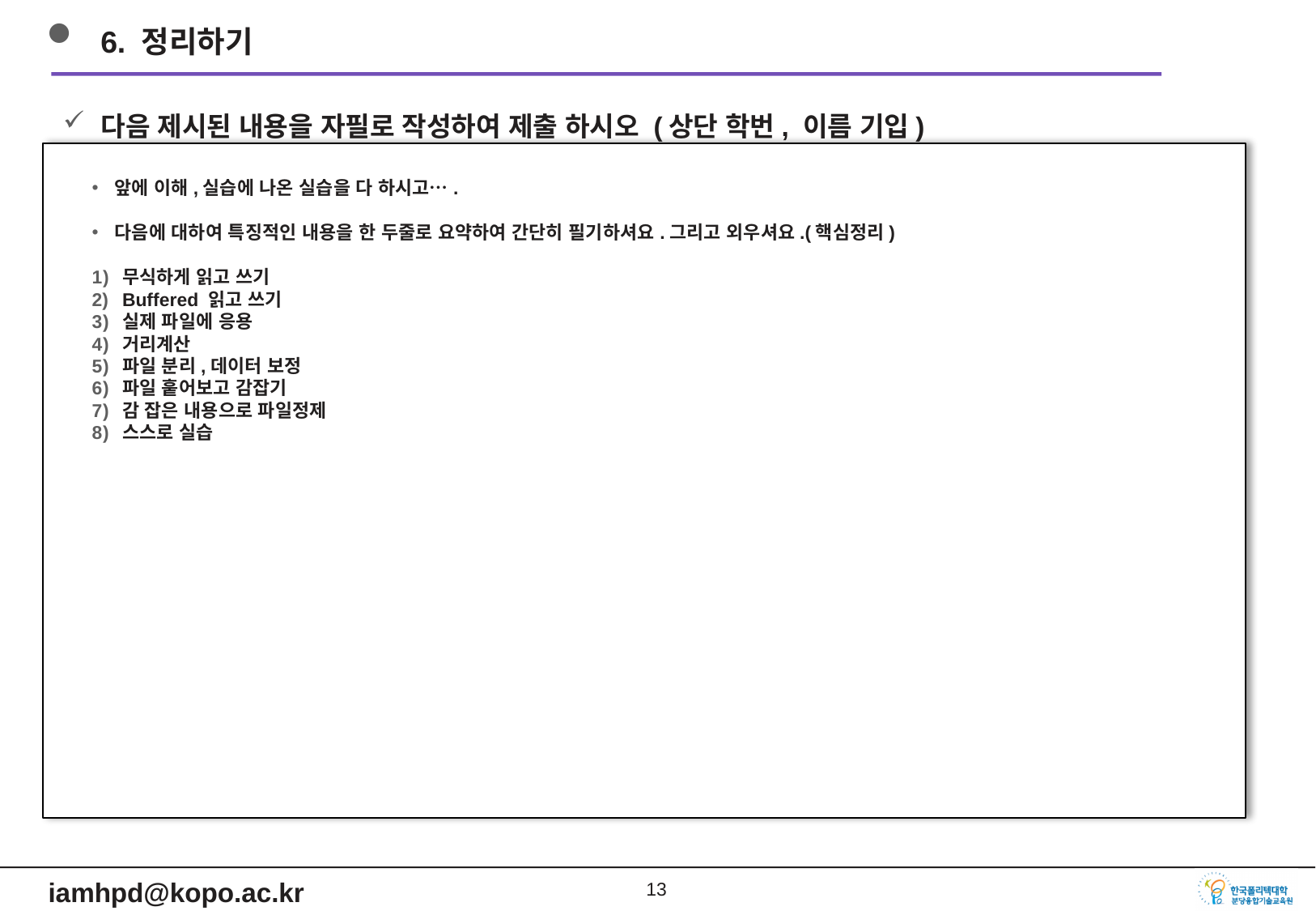

6. 정리하기
다음 제시된 내용을 자필로 작성하여 제출 하시오 (상단 학번, 이름 기입)

앞에 이해,실습에 나온 실습을 다 하시고….

다음에 대하여 특징적인 내용을 한 두줄로 요약하여 간단히 필기하셔요.그리고 외우셔요.(핵심정리)

무식하게 읽고 쓰기
Buffered 읽고 쓰기
실제 파일에 응용
거리계산
파일 분리,데이터 보정
파일 훝어보고 감잡기
감 잡은 내용으로 파일정제
스스로 실습

13